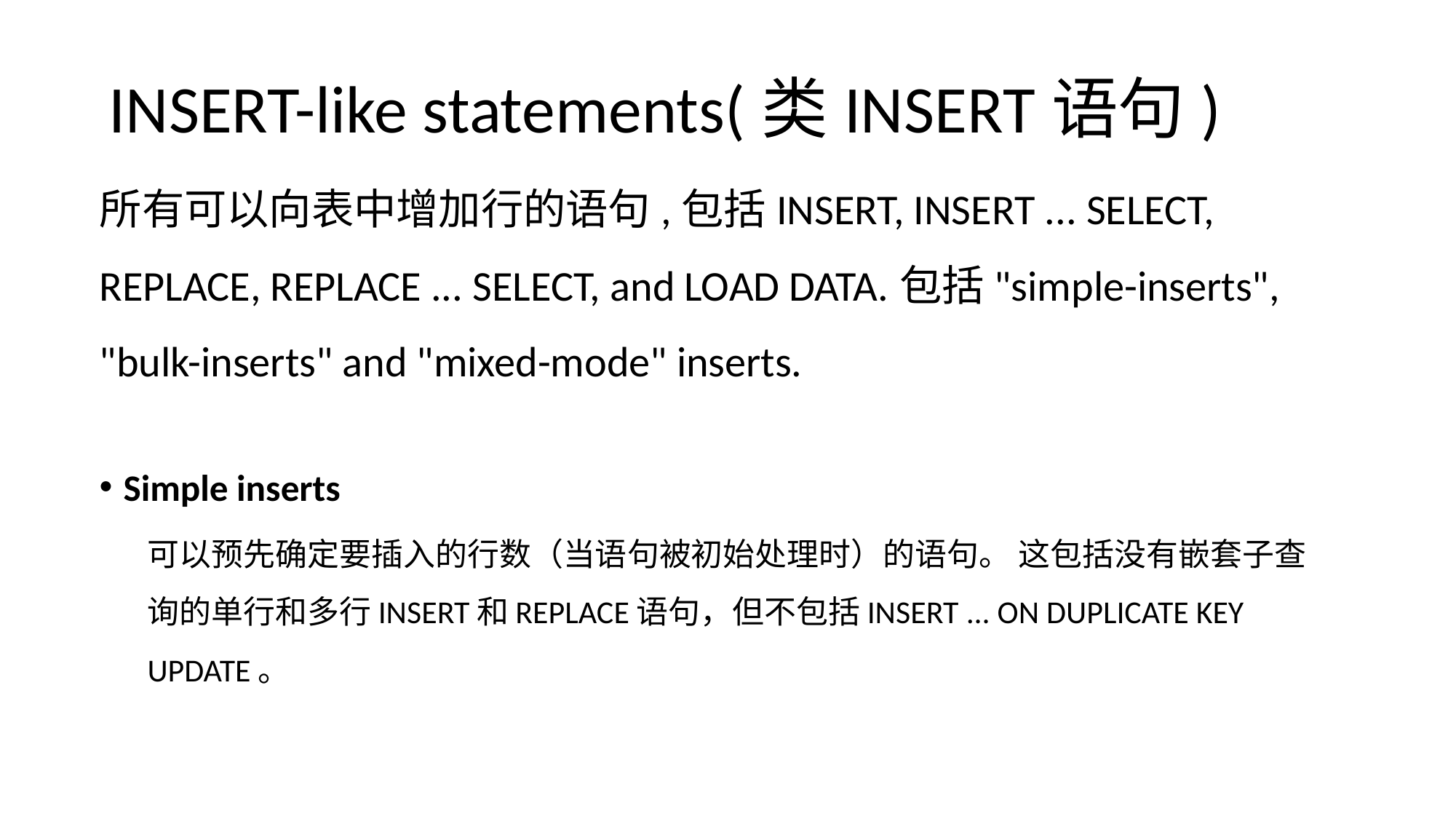

# INSERT-like statements(类INSERT语句)
所有可以向表中增加行的语句,包括INSERT, INSERT ... SELECT, REPLACE, REPLACE ... SELECT, and LOAD DATA.包括"simple-inserts", "bulk-inserts" and "mixed-mode" inserts.

Simple inserts
可以预先确定要插入的行数（当语句被初始处理时）的语句。 这包括没有嵌套子查询的单行和多行INSERT和REPLACE语句，但不包括INSERT ... ON DUPLICATE KEY UPDATE。